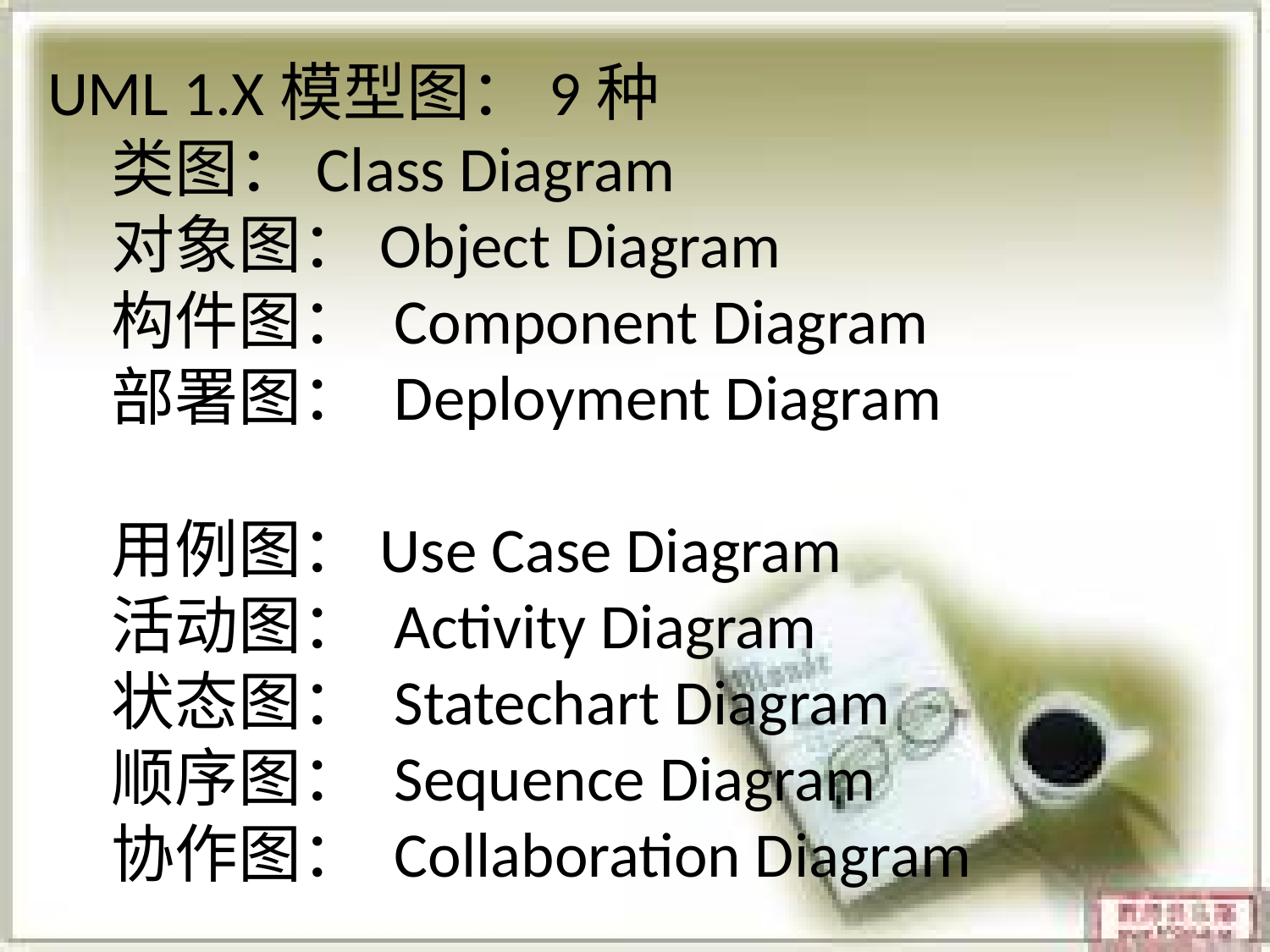

UML 1.X模型图：9种
类图：Class Diagram
对象图：Object Diagram
构件图： Component Diagram
部署图： Deployment Diagram

用例图：Use Case Diagram
活动图： Activity Diagram
状态图： Statechart Diagram
顺序图： Sequence Diagram
协作图： Collaboration Diagram